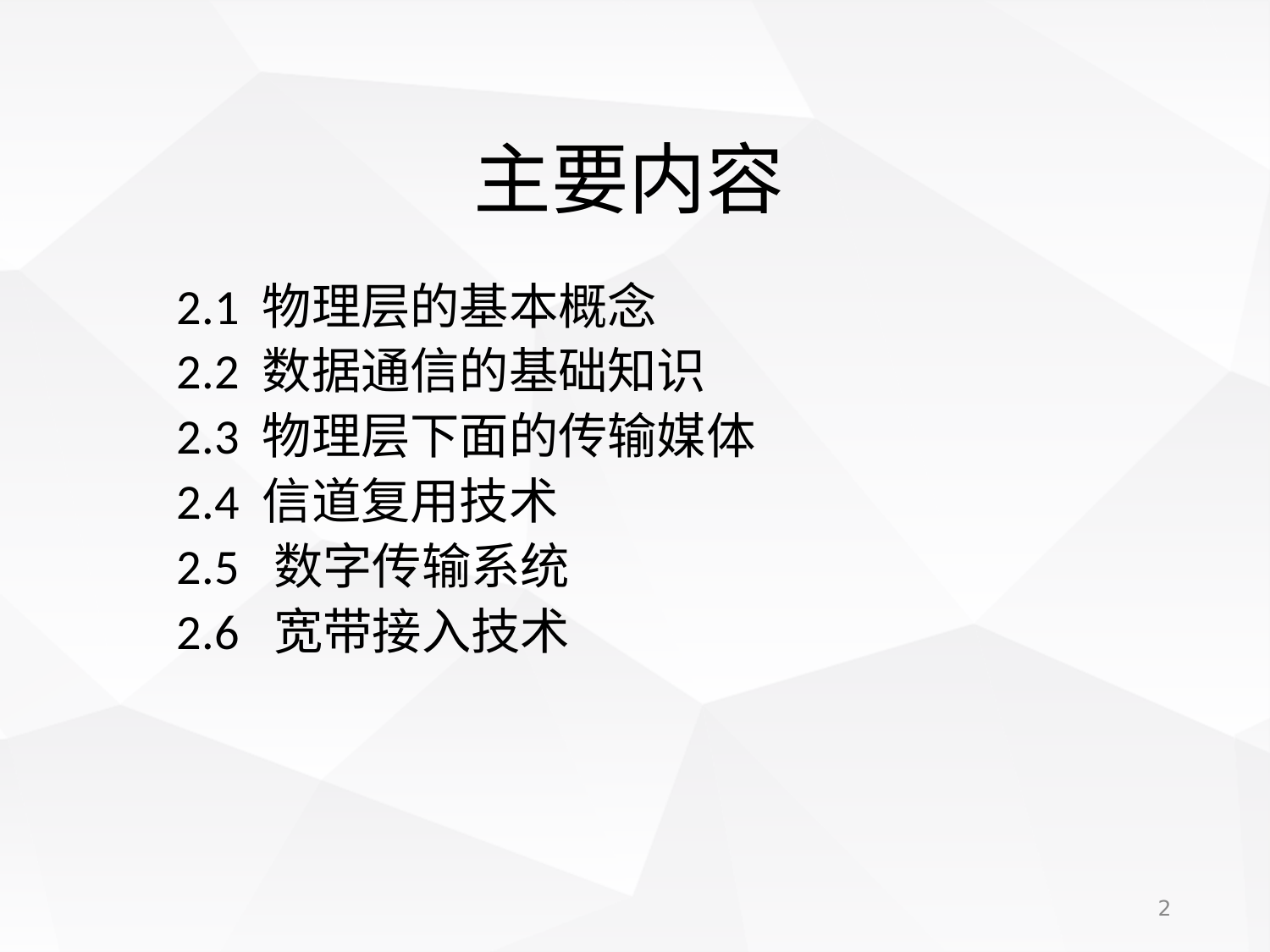

# 主要内容
2.1 物理层的基本概念
2.2 数据通信的基础知识
2.3 物理层下面的传输媒体
2.4 信道复用技术
2.5  数字传输系统
2.6  宽带接入技术

2